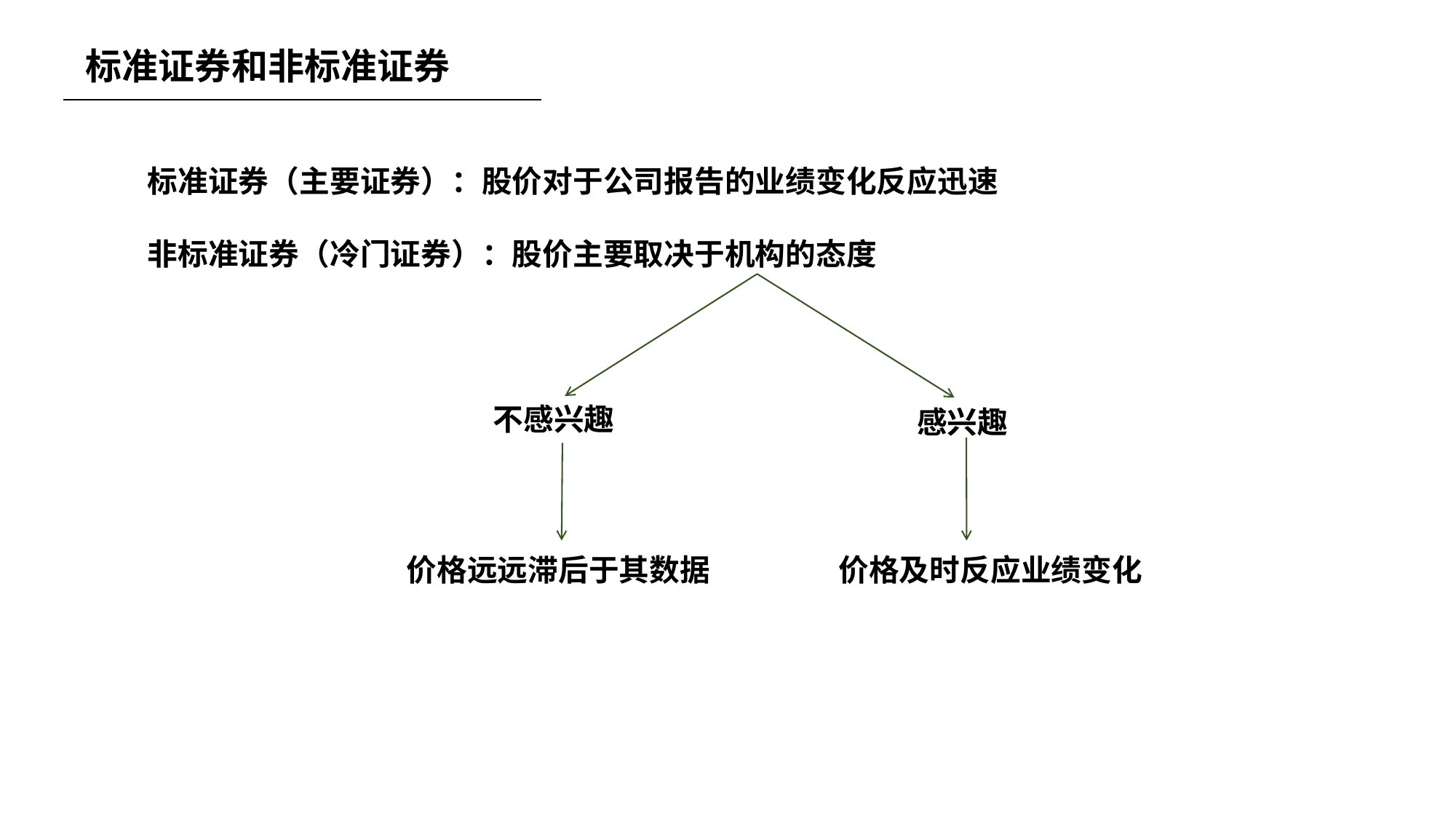

标准证券和非标准证券
标准证券（主要证券）：股价对于公司报告的业绩变化反应迅速

非标准证券（冷门证券）：股价主要取决于机构的态度

不感兴趣
感兴趣
价格远远滞后于其数据
价格及时反应业绩变化
6